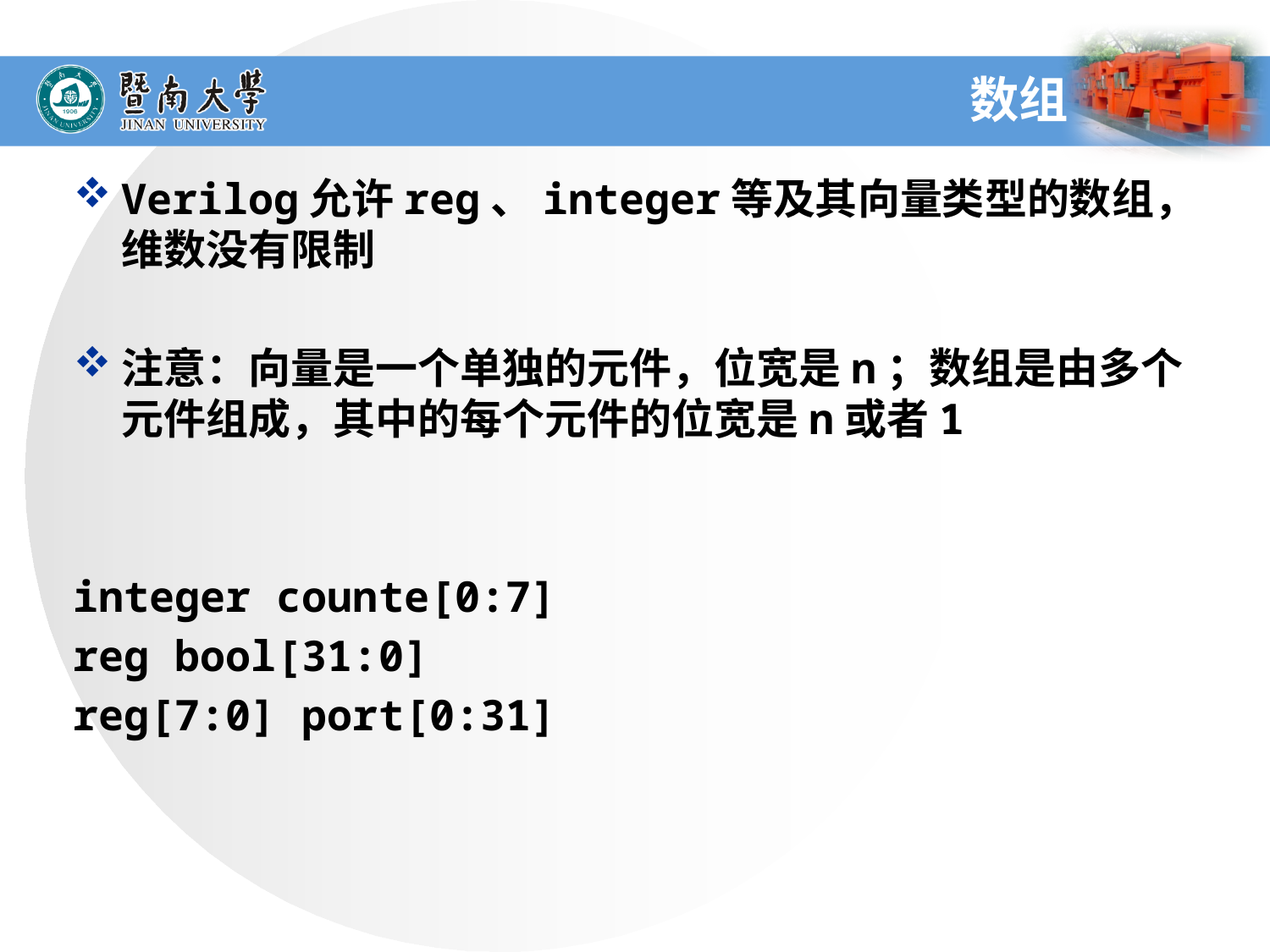

# 数组
Verilog允许reg、integer等及其向量类型的数组，维数没有限制

注意：向量是一个单独的元件，位宽是n；数组是由多个元件组成，其中的每个元件的位宽是n或者1

integer counte[0:7]
reg bool[31:0]
reg[7:0] port[0:31]